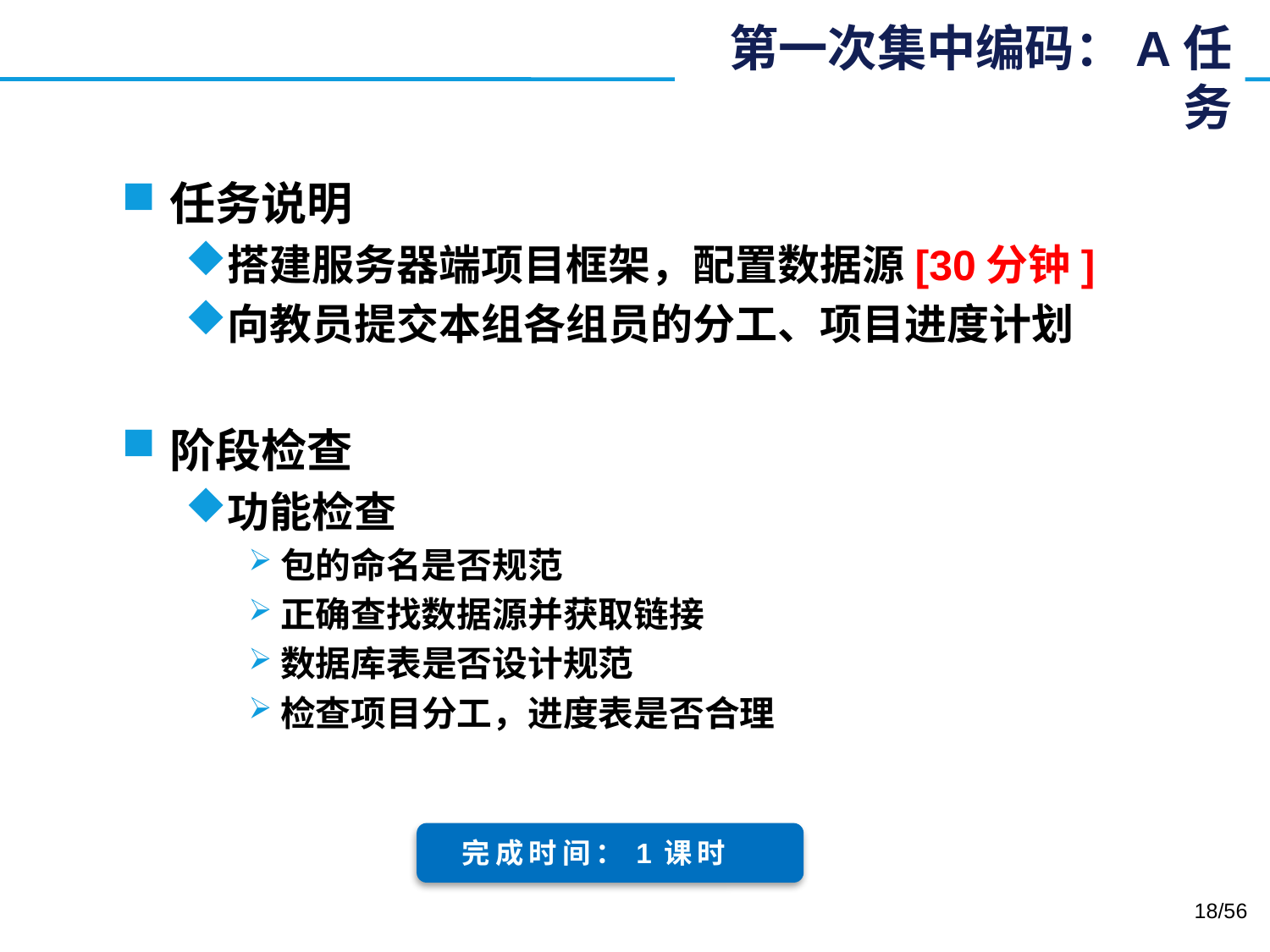

# 第一次集中编码：A任务
任务说明
搭建服务器端项目框架，配置数据源[30分钟]
向教员提交本组各组员的分工、项目进度计划

阶段检查
功能检查
包的命名是否规范
正确查找数据源并获取链接
数据库表是否设计规范
检查项目分工，进度表是否合理

完成时间：1课时
18/56